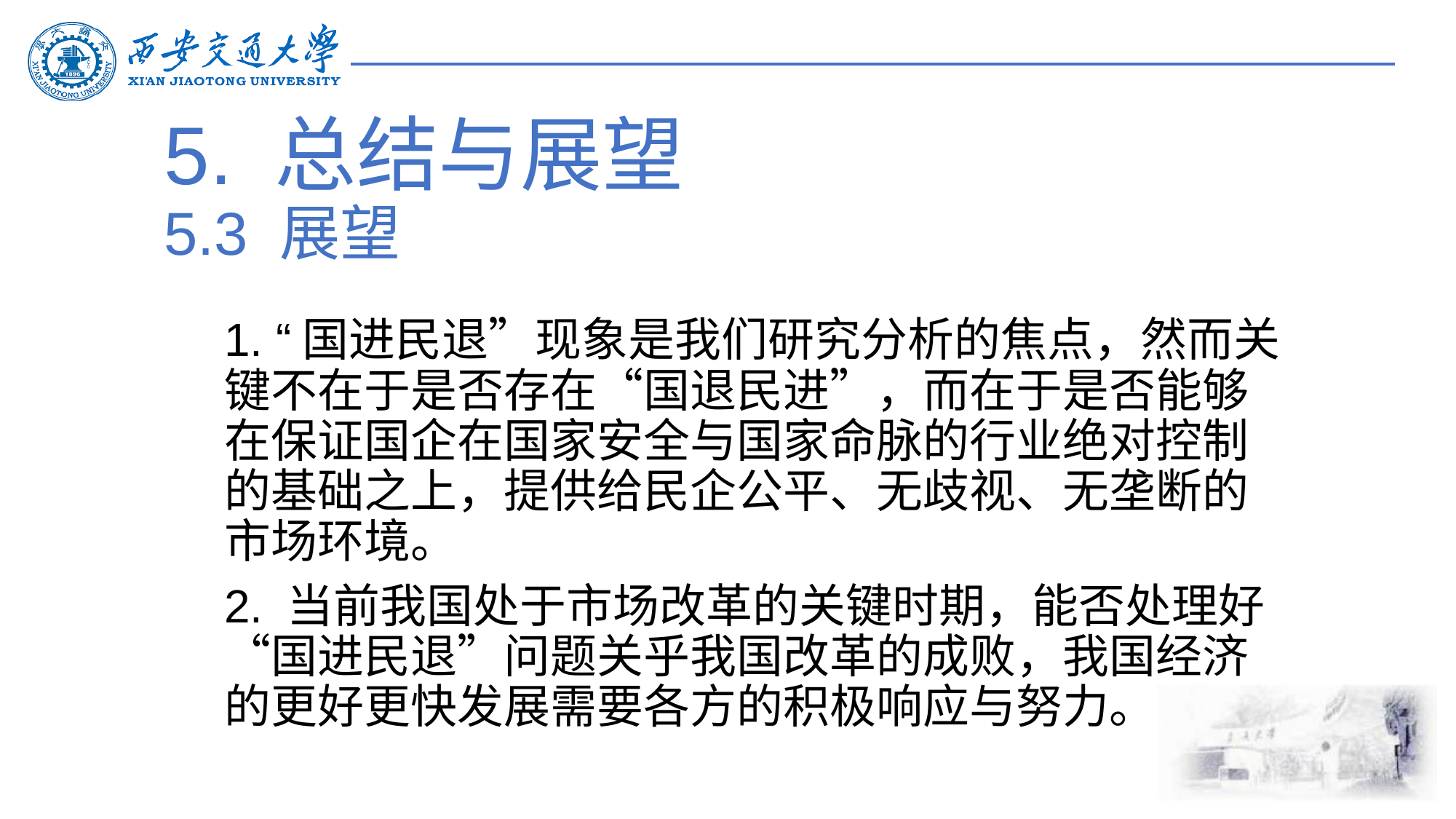

# 5. 总结与展望 5.3 展望
1. “国进民退”现象是我们研究分析的焦点，然而关键不在于是否存在“国退民进”，而在于是否能够在保证国企在国家安全与国家命脉的行业绝对控制的基础之上，提供给民企公平、无歧视、无垄断的市场环境。
2. 当前我国处于市场改革的关键时期，能否处理好“国进民退”问题关乎我国改革的成败，我国经济的更好更快发展需要各方的积极响应与努力。